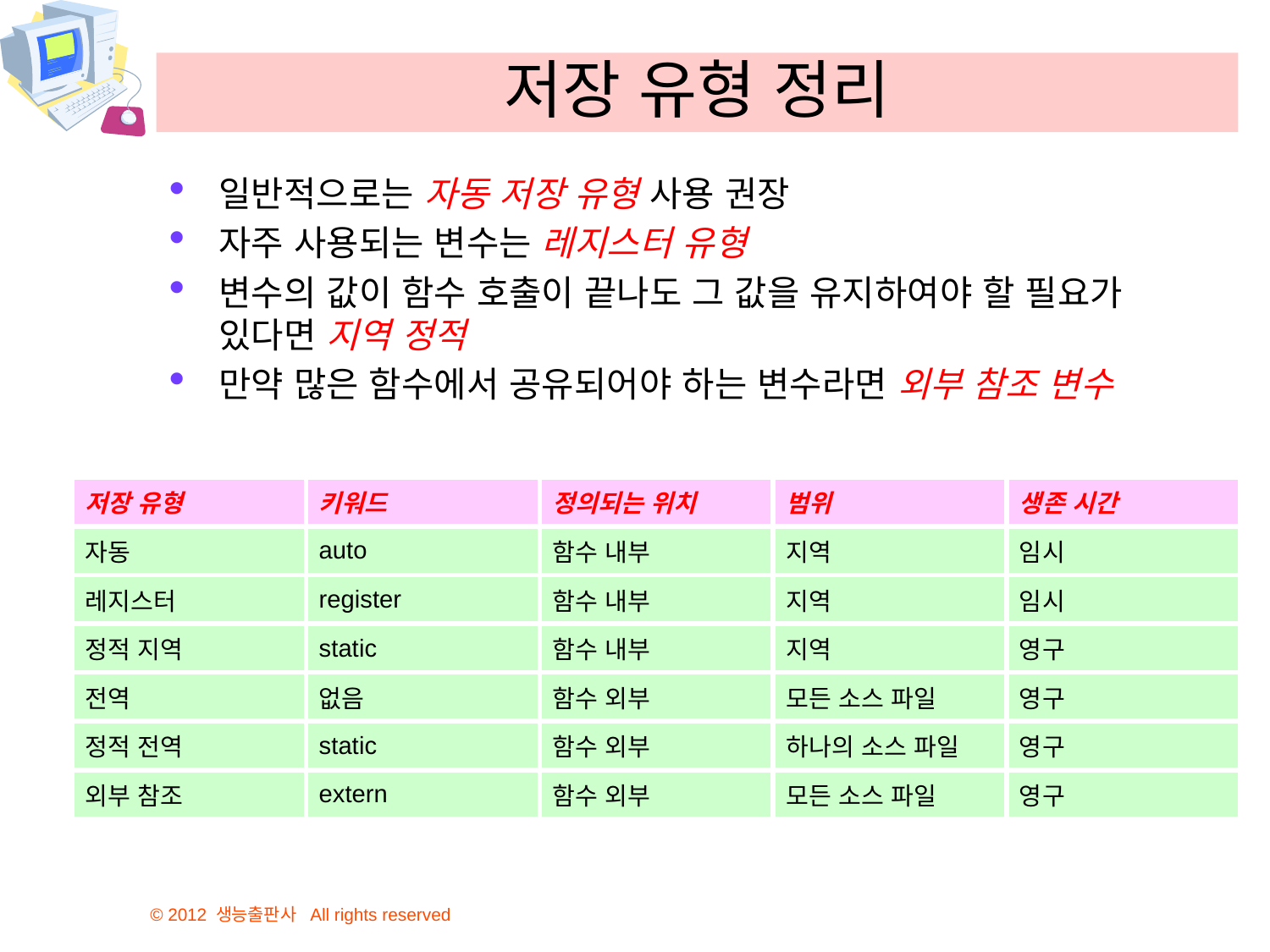

# 저장 유형 정리
일반적으로는 자동 저장 유형 사용 권장
자주 사용되는 변수는 레지스터 유형
변수의 값이 함수 호출이 끝나도 그 값을 유지하여야 할 필요가 있다면 지역 정적
만약 많은 함수에서 공유되어야 하는 변수라면 외부 참조 변수

| 저장 유형 | 키워드 | 정의되는 위치 | 범위 | 생존 시간 |
| --- | --- | --- | --- | --- |
| 자동 | auto | 함수 내부 | 지역 | 임시 |
| 레지스터 | register | 함수 내부 | 지역 | 임시 |
| 정적 지역 | static | 함수 내부 | 지역 | 영구 |
| 전역 | 없음 | 함수 외부 | 모든 소스 파일 | 영구 |
| 정적 전역 | static | 함수 외부 | 하나의 소스 파일 | 영구 |
| 외부 참조 | extern | 함수 외부 | 모든 소스 파일 | 영구 |